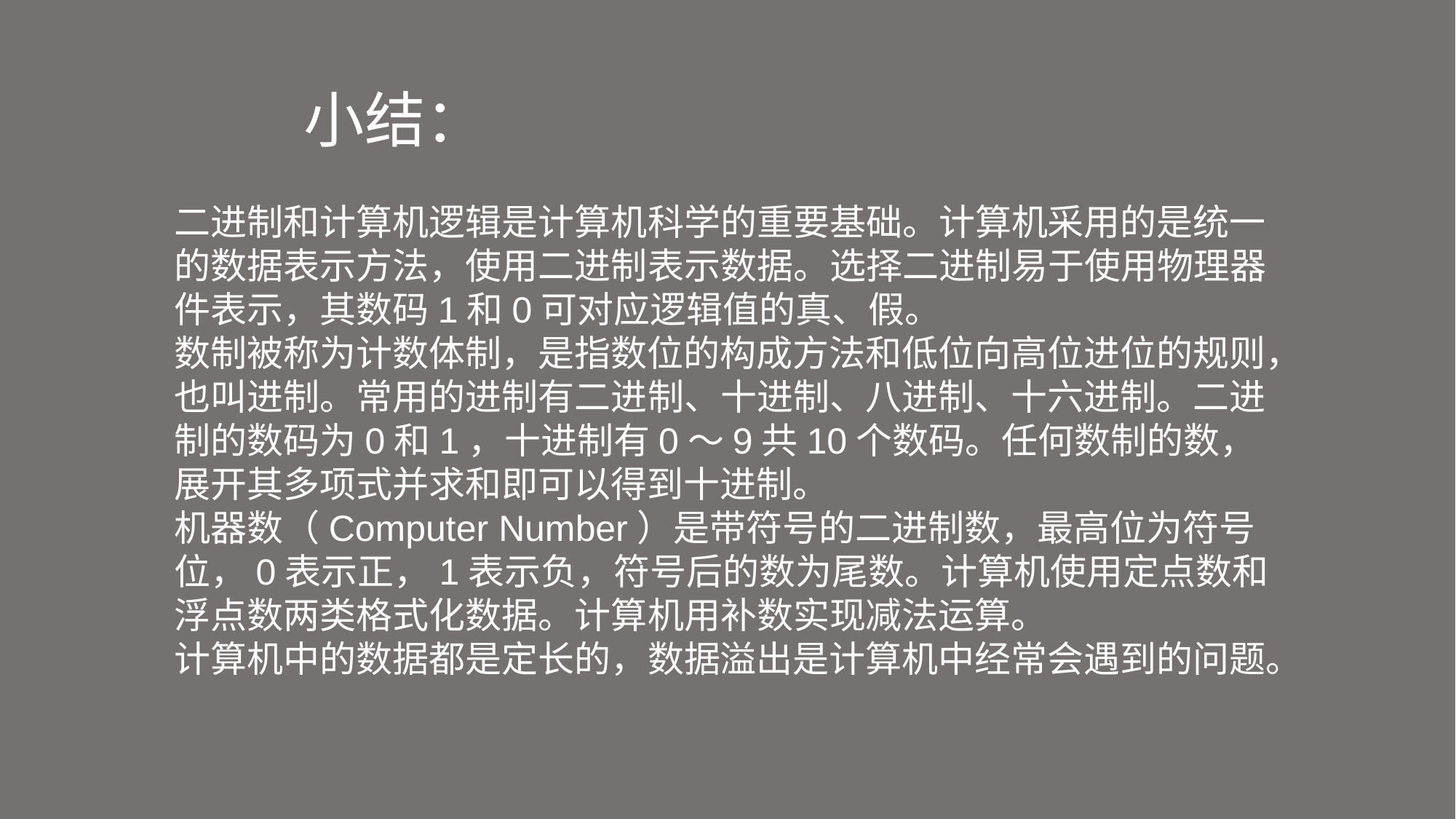

小结：
二进制和计算机逻辑是计算机科学的重要基础。计算机采用的是统一的数据表示方法，使用二进制表示数据。选择二进制易于使用物理器件表示，其数码1和0可对应逻辑值的真、假。
数制被称为计数体制，是指数位的构成方法和低位向高位进位的规则，也叫进制。常用的进制有二进制、十进制、八进制、十六进制。二进制的数码为0和1，十进制有0～9共10个数码。任何数制的数，展开其多项式并求和即可以得到十进制。
机器数（Computer Number）是带符号的二进制数，最高位为符号位，0表示正，1表示负，符号后的数为尾数。计算机使用定点数和浮点数两类格式化数据。计算机用补数实现减法运算。
计算机中的数据都是定长的，数据溢出是计算机中经常会遇到的问题。